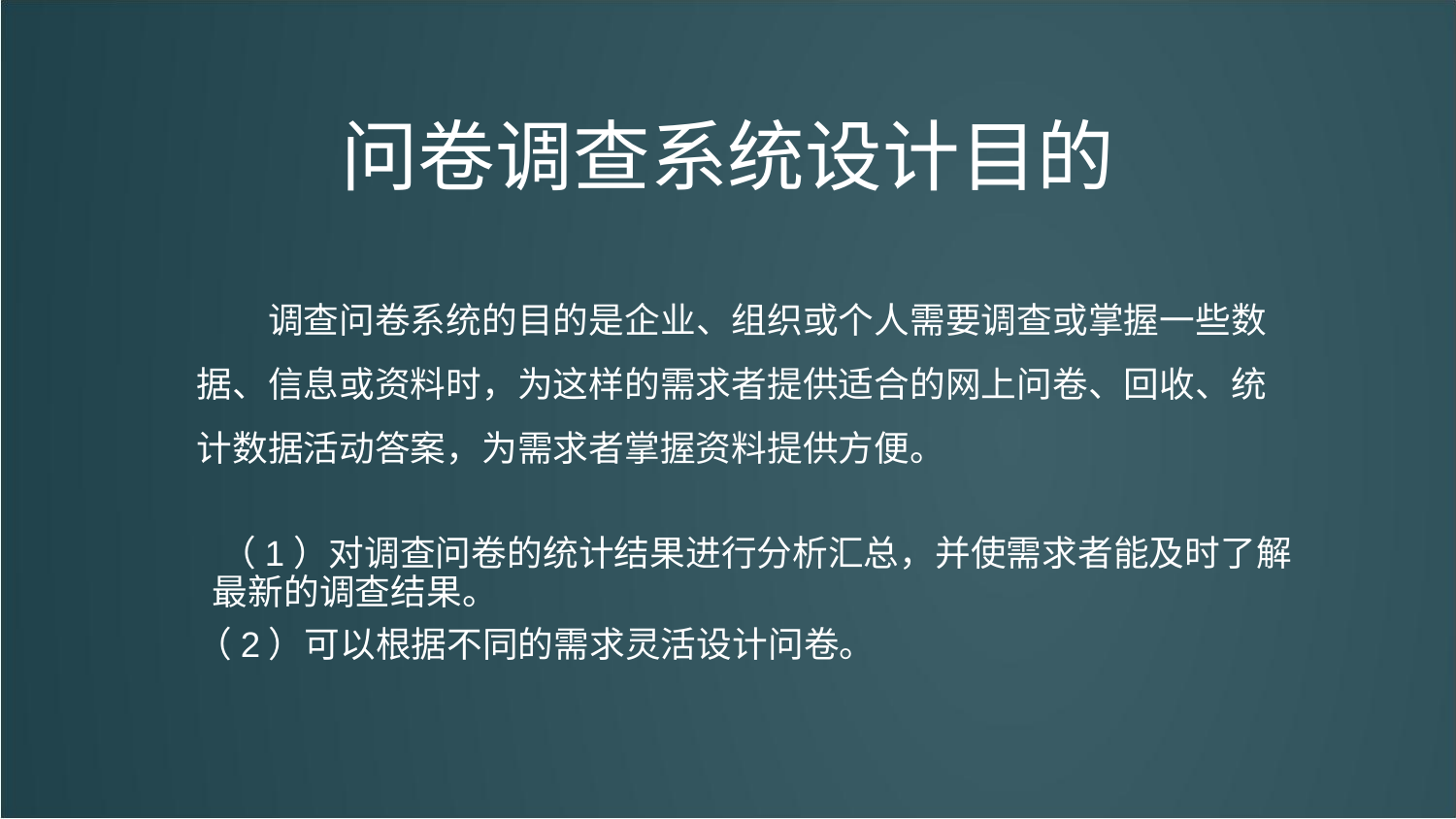

# 问卷调查系统设计目的
调查问卷系统的目的是企业、组织或个人需要调查或掌握一些数据、信息或资料时，为这样的需求者提供适合的网上问卷、回收、统计数据活动答案，为需求者掌握资料提供方便。

  （1）对调查问卷的统计结果进行分析汇总，并使需求者能及时了解   最新的调查结果。
（2）可以根据不同的需求灵活设计问卷。